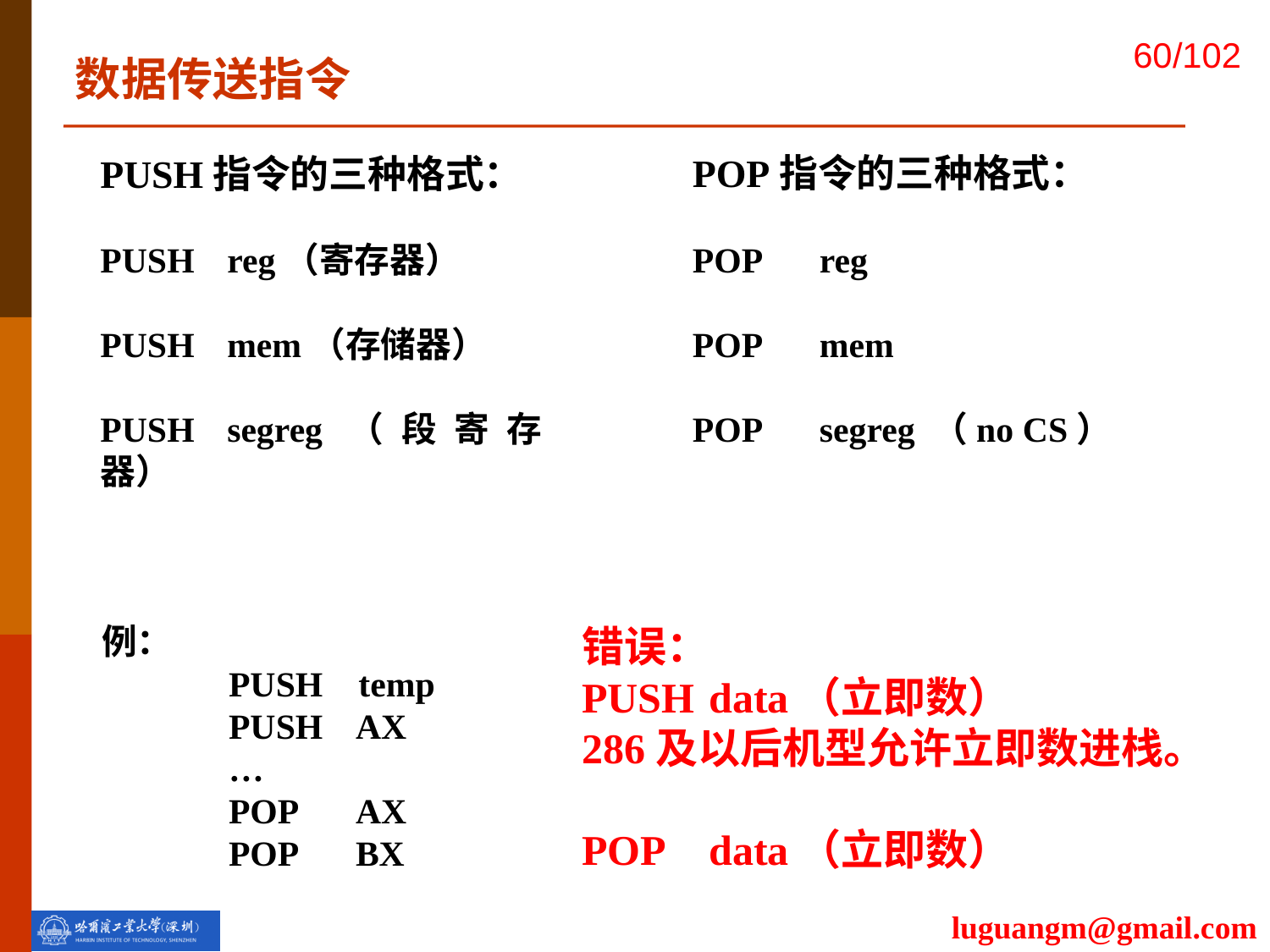

数据传送指令
PUSH指令的三种格式：

PUSH	reg（寄存器）

PUSH	mem（存储器）

PUSH	segreg（段寄存器）

POP指令的三种格式：

POP	reg

POP	mem

POP	segreg （no CS）

例：
	PUSH    temp
	PUSH	AX
	…
	POP	AX
	POP	BX
错误：
PUSH	data（立即数）
286及以后机型允许立即数进栈。

POP	data（立即数）